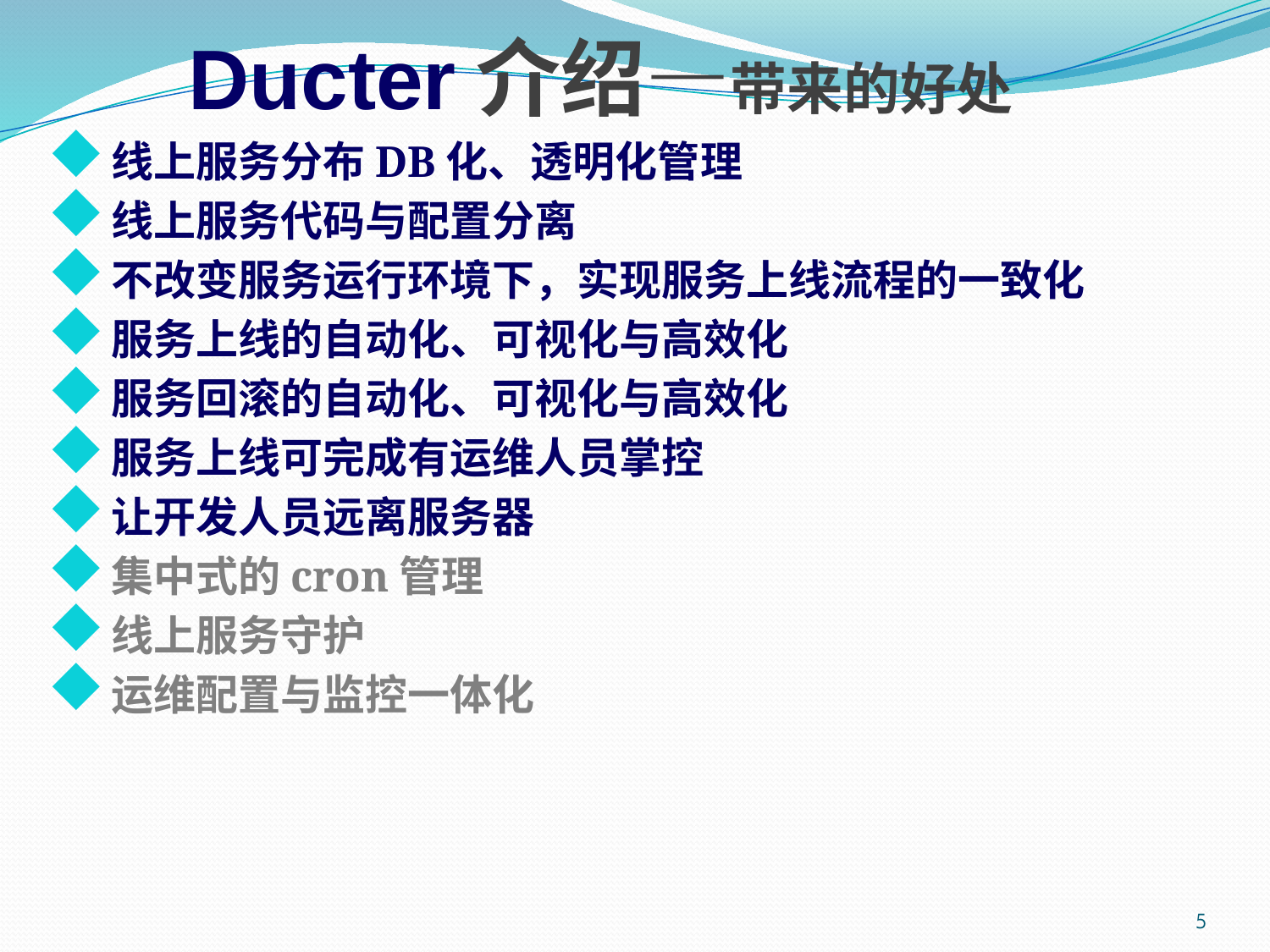

Ducter介绍—带来的好处

线上服务分布DB化、透明化管理
线上服务代码与配置分离
不改变服务运行环境下，实现服务上线流程的一致化
服务上线的自动化、可视化与高效化
服务回滚的自动化、可视化与高效化
服务上线可完成有运维人员掌控
让开发人员远离服务器
集中式的cron管理
线上服务守护
运维配置与监控一体化

5